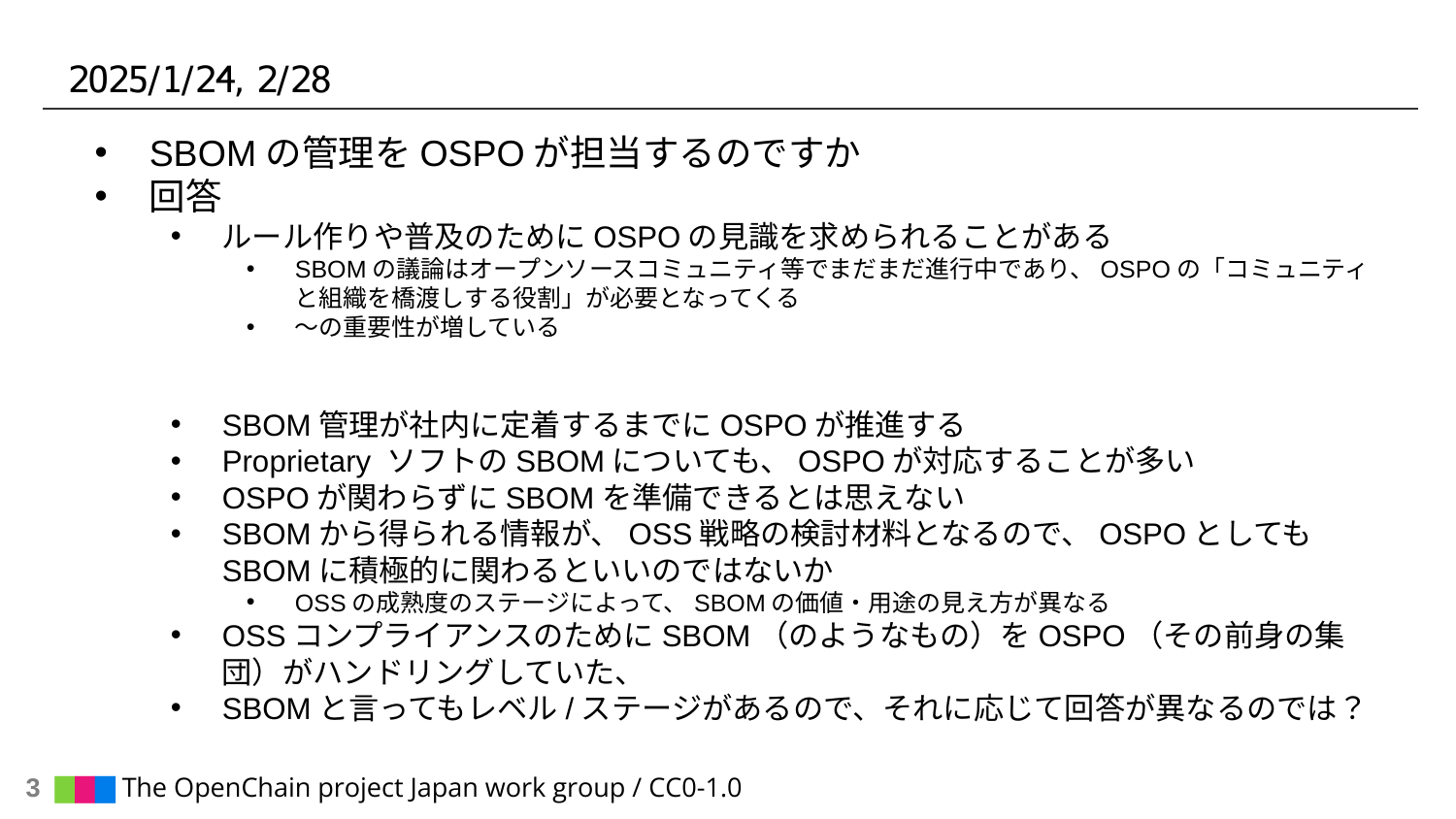

# 2025/1/24, 2/28
SBOMの管理をOSPOが担当するのですか
回答
ルール作りや普及のためにOSPOの見識を求められることがある
SBOMの議論はオープンソースコミュニティ等でまだまだ進行中であり、OSPOの「コミュニティと組織を橋渡しする役割」が必要となってくる
～の重要性が増している

SBOM管理が社内に定着するまでにOSPOが推進する
Proprietary ソフトのSBOMについても、OSPOが対応することが多い
OSPOが関わらずにSBOMを準備できるとは思えない
SBOMから得られる情報が、OSS戦略の検討材料となるので、OSPOとしてもSBOMに積極的に関わるといいのではないか
OSSの成熟度のステージによって、SBOMの価値・用途の見え方が異なる
OSSコンプライアンスのためにSBOM（のようなもの）をOSPO（その前身の集団）がハンドリングしていた、
SBOMと言ってもレベル/ステージがあるので、それに応じて回答が異なるのでは？